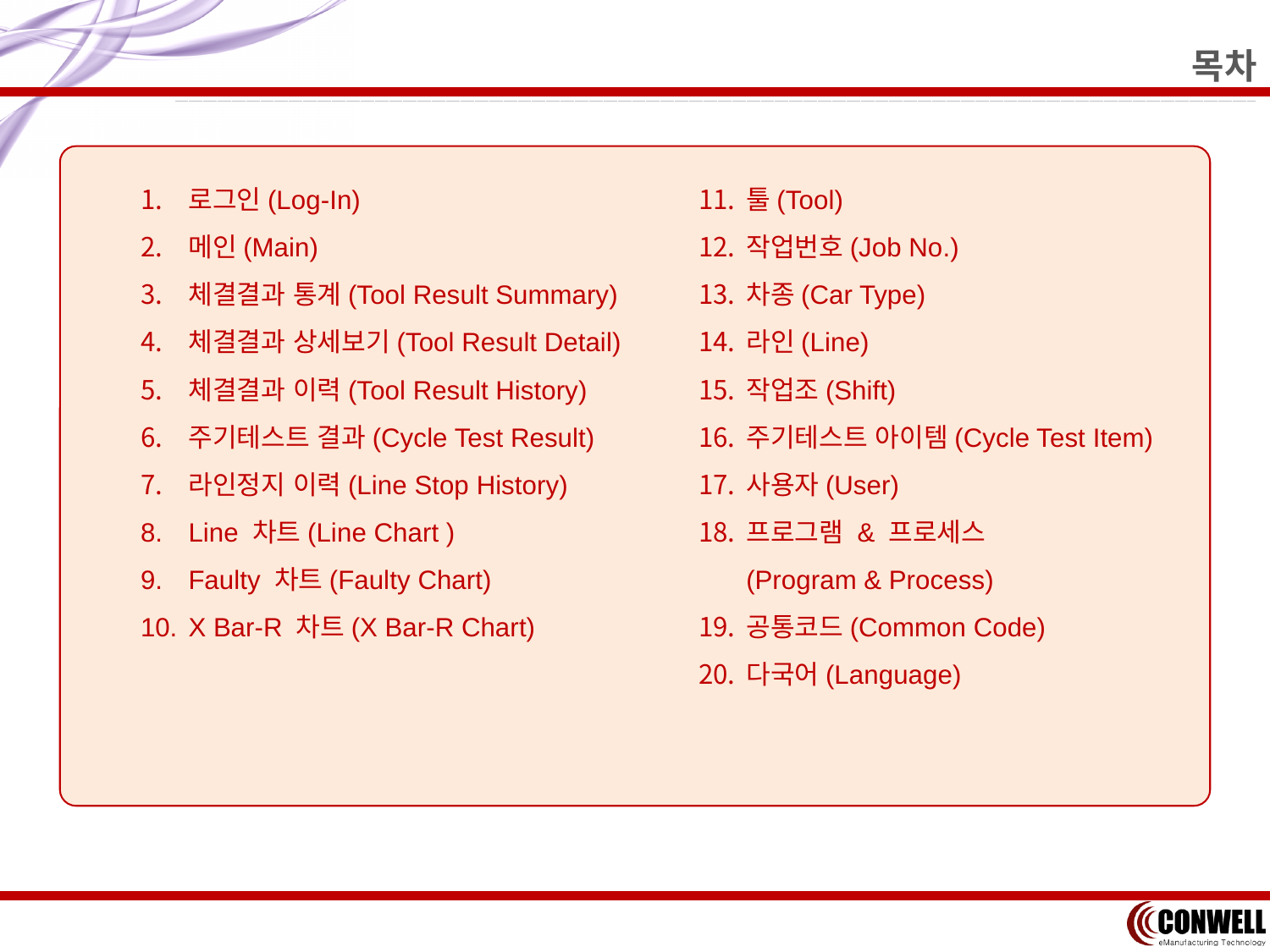

# 목차
로그인(Log-In)
메인(Main)
체결결과 통계(Tool Result Summary)
체결결과 상세보기(Tool Result Detail)
체결결과 이력(Tool Result History)
주기테스트 결과(Cycle Test Result)
라인정지 이력(Line Stop History)
Line 차트(Line Chart )
Faulty 차트(Faulty Chart)
X Bar-R 차트(X Bar-R Chart)

툴(Tool)
작업번호(Job No.)
차종(Car Type)
라인(Line)
작업조(Shift)
주기테스트 아이템(Cycle Test Item)
사용자(User)
프로그램 & 프로세스
(Program & Process)
공통코드(Common Code)
다국어(Language)